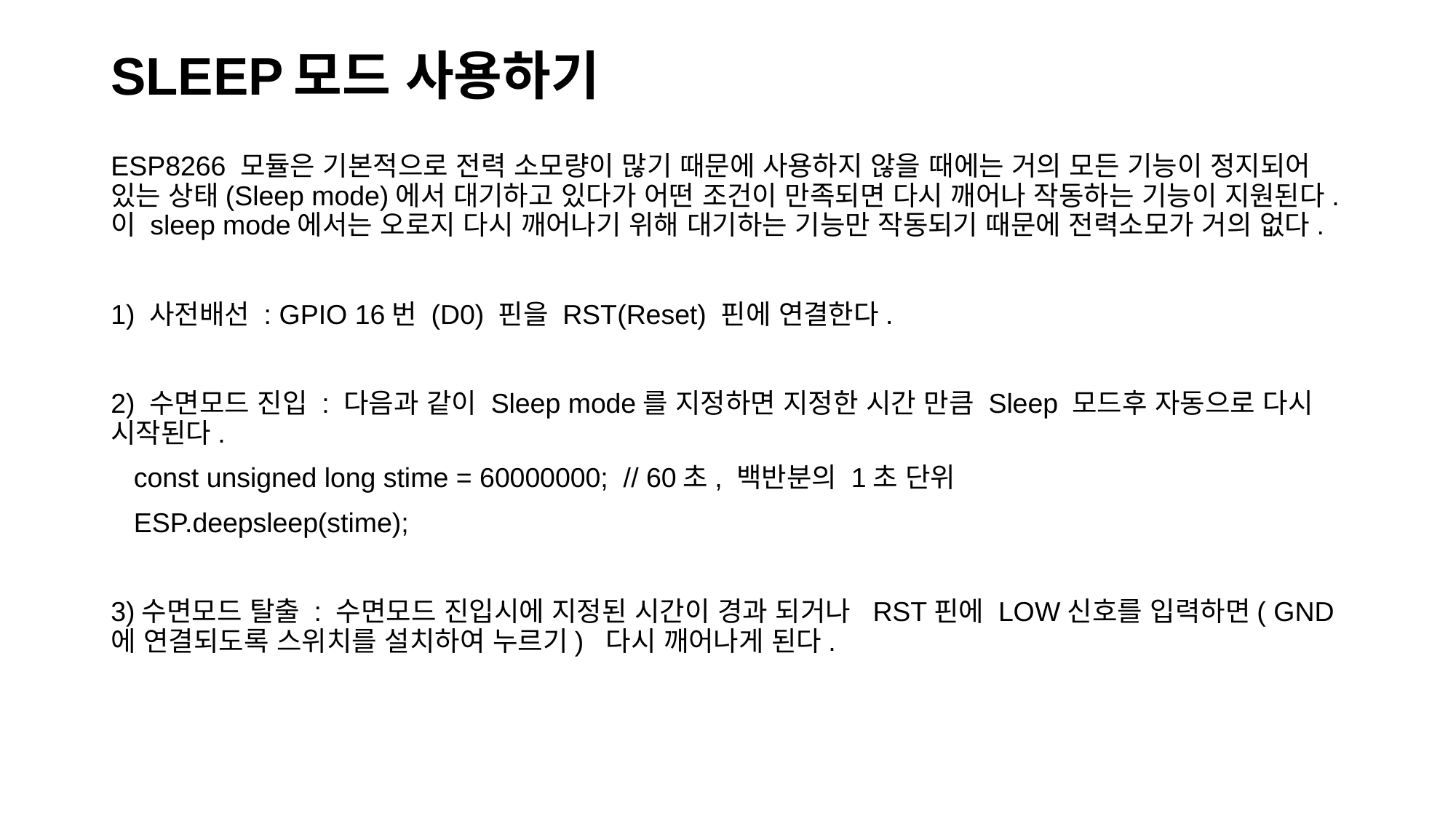

# SLEEP모드 사용하기
ESP8266 모듈은 기본적으로 전력 소모량이 많기 때문에 사용하지 않을 때에는 거의 모든 기능이 정지되어 있는 상태(Sleep mode)에서 대기하고 있다가 어떤 조건이 만족되면 다시 깨어나 작동하는 기능이 지원된다. 이 sleep mode에서는 오로지 다시 깨어나기 위해 대기하는 기능만 작동되기 때문에 전력소모가 거의 없다.

1) 사전배선 : GPIO 16번 (D0) 핀을 RST(Reset) 핀에 연결한다.

2) 수면모드 진입 : 다음과 같이 Sleep mode를 지정하면 지정한 시간 만큼 Sleep 모드후 자동으로 다시 시작된다.
   const unsigned long stime = 60000000;  // 60초, 백반분의 1초 단위
   ESP.deepsleep(stime);

3)수면모드 탈출 : 수면모드 진입시에 지정된 시간이 경과 되거나  RST핀에 LOW신호를 입력하면( GND에 연결되도록 스위치를 설치하여 누르기)  다시 깨어나게 된다.